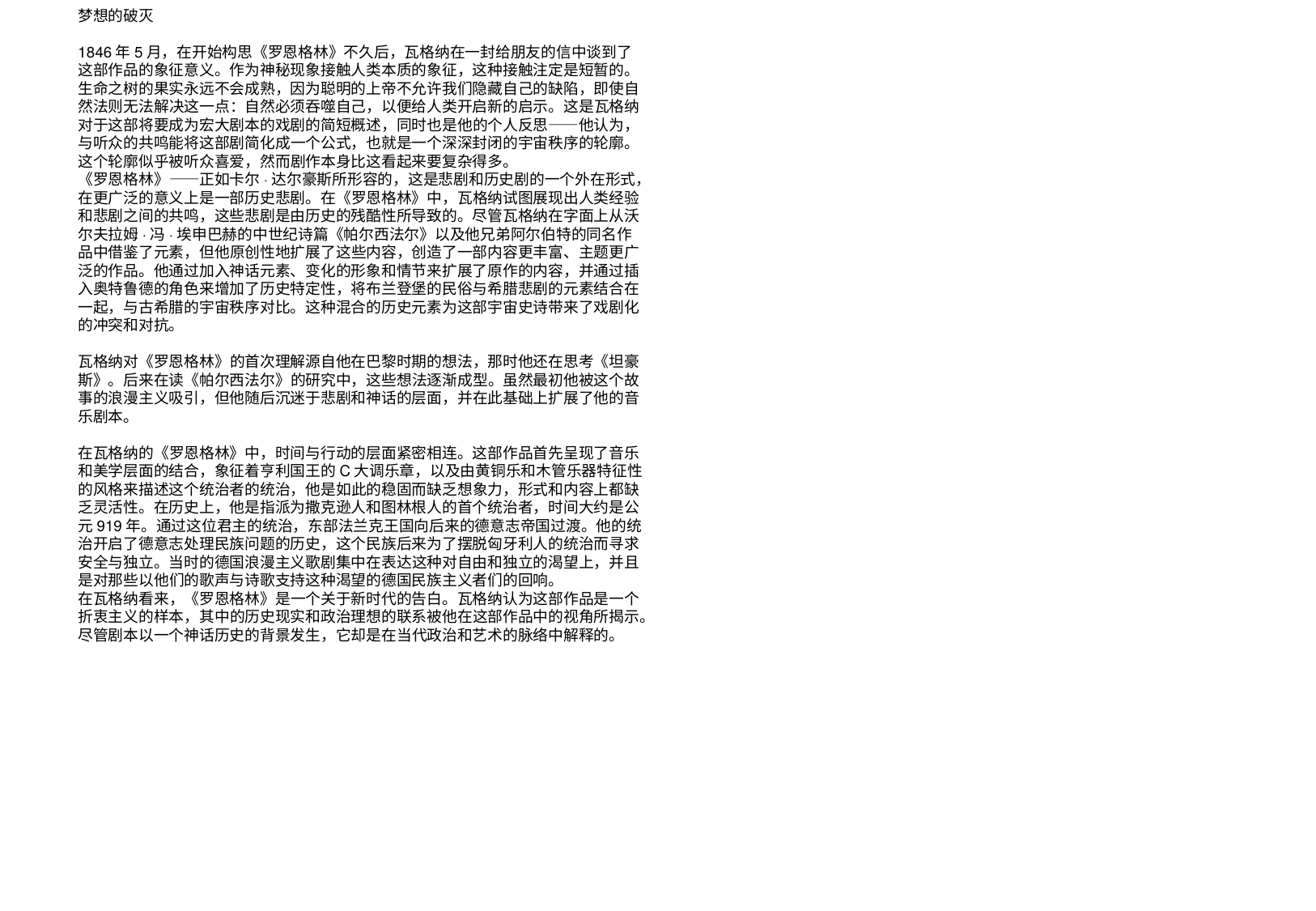

梦想的破灭

1846年5月，在开始构思《罗恩格林》不久后，瓦格纳在一封给朋友的信中谈到了这部作品的象征意义。作为神秘现象接触人类本质的象征，这种接触注定是短暂的。生命之树的果实永远不会成熟，因为聪明的上帝不允许我们隐藏自己的缺陷，即使自然法则无法解决这一点：自然必须吞噬自己，以便给人类开启新的启示。这是瓦格纳对于这部将要成为宏大剧本的戏剧的简短概述，同时也是他的个人反思——他认为，与听众的共鸣能将这部剧简化成一个公式，也就是一个深深封闭的宇宙秩序的轮廓。这个轮廓似乎被听众喜爱，然而剧作本身比这看起来要复杂得多。
《罗恩格林》——正如卡尔·达尔豪斯所形容的，这是悲剧和历史剧的一个外在形式，在更广泛的意义上是一部历史悲剧。在《罗恩格林》中，瓦格纳试图展现出人类经验和悲剧之间的共鸣，这些悲剧是由历史的残酷性所导致的。尽管瓦格纳在字面上从沃尔夫拉姆·冯·埃申巴赫的中世纪诗篇《帕尔西法尔》以及他兄弟阿尔伯特的同名作品中借鉴了元素，但他原创性地扩展了这些内容，创造了一部内容更丰富、主题更广泛的作品。他通过加入神话元素、变化的形象和情节来扩展了原作的内容，并通过插入奥特鲁德的角色来增加了历史特定性，将布兰登堡的民俗与希腊悲剧的元素结合在一起，与古希腊的宇宙秩序对比。这种混合的历史元素为这部宇宙史诗带来了戏剧化的冲突和对抗。

瓦格纳对《罗恩格林》的首次理解源自他在巴黎时期的想法，那时他还在思考《坦豪斯》。后来在读《帕尔西法尔》的研究中，这些想法逐渐成型。虽然最初他被这个故事的浪漫主义吸引，但他随后沉迷于悲剧和神话的层面，并在此基础上扩展了他的音乐剧本。

在瓦格纳的《罗恩格林》中，时间与行动的层面紧密相连。这部作品首先呈现了音乐和美学层面的结合，象征着亨利国王的C大调乐章，以及由黄铜乐和木管乐器特征性的风格来描述这个统治者的统治，他是如此的稳固而缺乏想象力，形式和内容上都缺乏灵活性。在历史上，他是指派为撒克逊人和图林根人的首个统治者，时间大约是公元919年。通过这位君主的统治，东部法兰克王国向后来的德意志帝国过渡。他的统治开启了德意志处理民族问题的历史，这个民族后来为了摆脱匈牙利人的统治而寻求安全与独立。当时的德国浪漫主义歌剧集中在表达这种对自由和独立的渴望上，并且是对那些以他们的歌声与诗歌支持这种渴望的德国民族主义者们的回响。
在瓦格纳看来，《罗恩格林》是一个关于新时代的告白。瓦格纳认为这部作品是一个折衷主义的样本，其中的历史现实和政治理想的联系被他在这部作品中的视角所揭示。尽管剧本以一个神话历史的背景发生，它却是在当代政治和艺术的脉络中解释的。